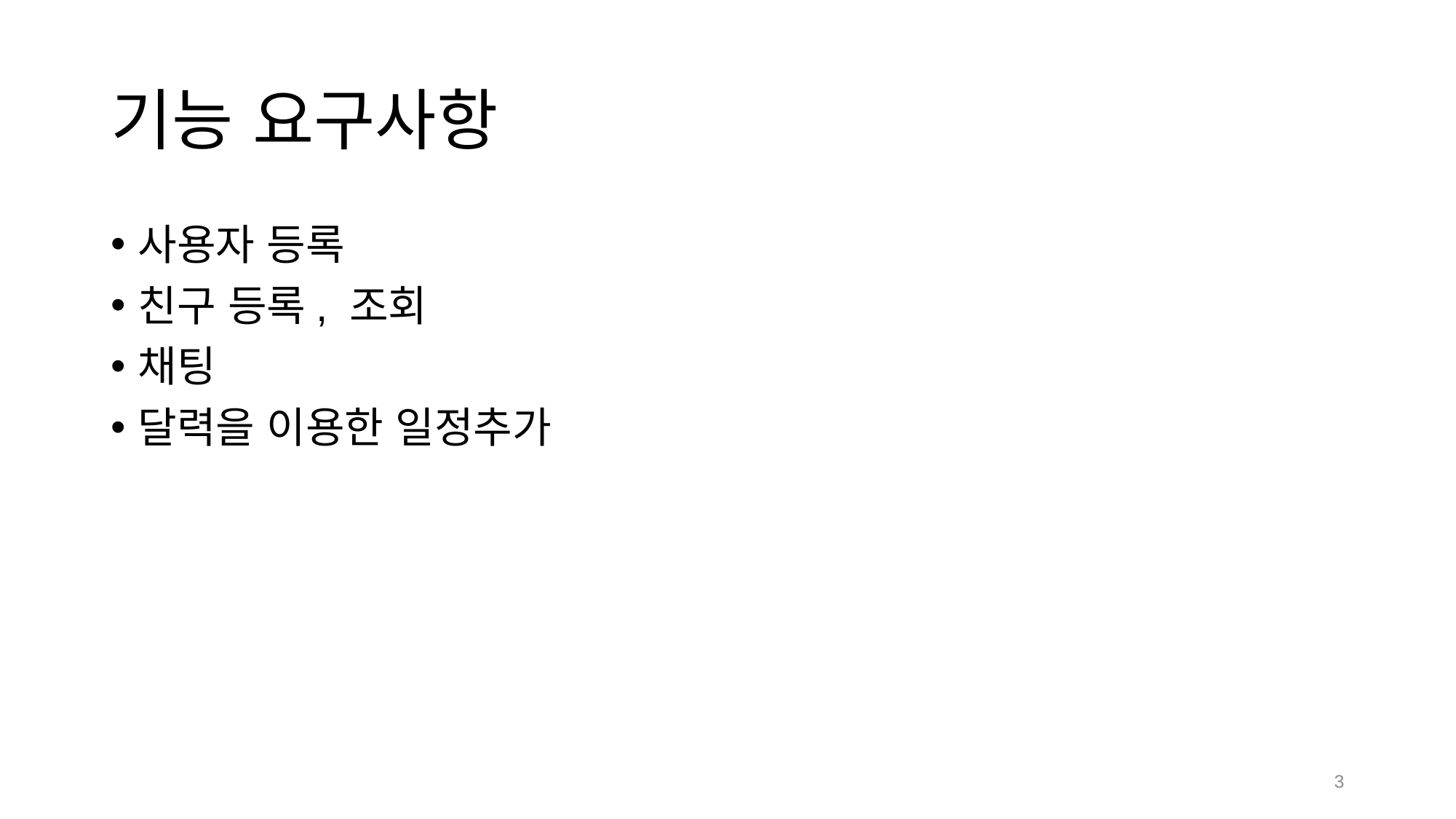

# 기능 요구사항
사용자 등록
친구 등록, 조회
채팅
달력을 이용한 일정추가
3